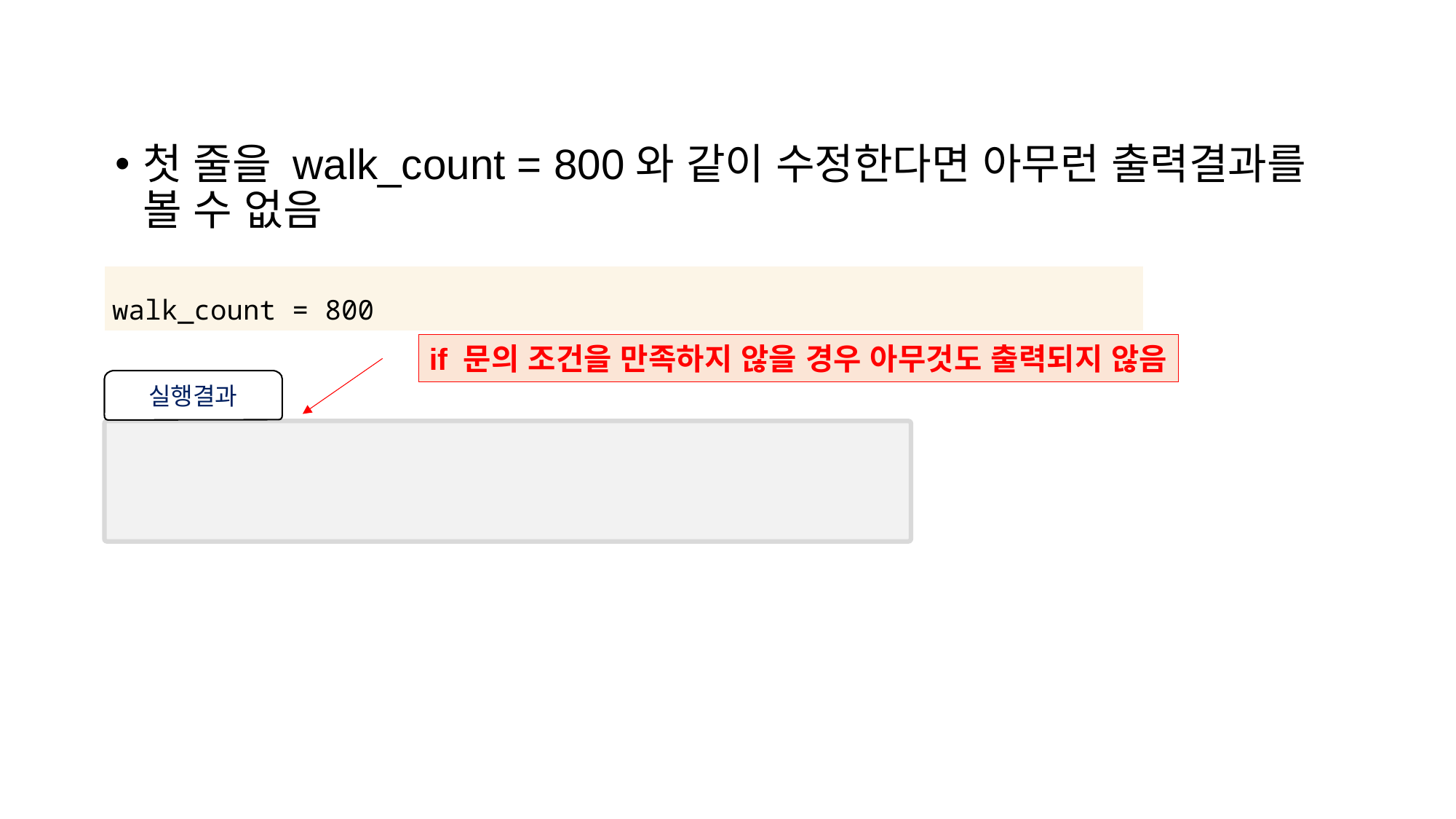

첫 줄을 walk_count = 800와 같이 수정한다면 아무런 출력결과를 볼 수 없음

| walk\_count = 800 |
| --- |
if 문의 조건을 만족하지 않을 경우 아무것도 출력되지 않음
실행결과